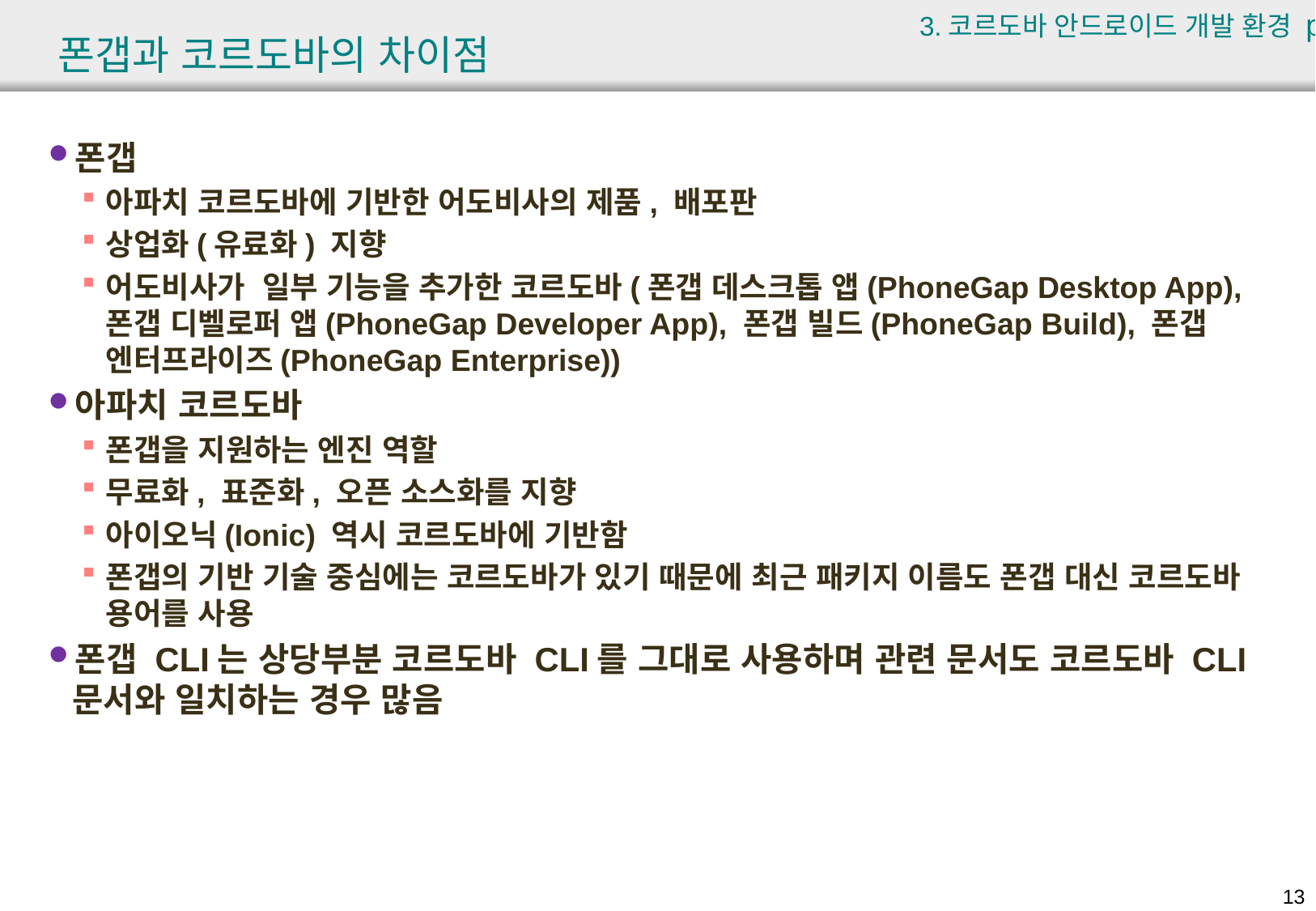

3.코르도바 안드로이드 개발 환경 p.486
# 폰갭과 코르도바의 차이점
폰갭
아파치 코르도바에 기반한 어도비사의 제품, 배포판
상업화(유료화) 지향
어도비사가  일부 기능을 추가한 코르도바(폰갭 데스크톱 앱(PhoneGap Desktop App), 폰갭 디벨로퍼 앱(PhoneGap Developer App), 폰갭 빌드(PhoneGap Build), 폰갭 엔터프라이즈(PhoneGap Enterprise))
아파치 코르도바
폰갭을 지원하는 엔진 역할
무료화, 표준화, 오픈 소스화를 지향
아이오닉(Ionic) 역시 코르도바에 기반함
폰갭의 기반 기술 중심에는 코르도바가 있기 때문에 최근 패키지 이름도 폰갭 대신 코르도바 용어를 사용
폰갭 CLI는 상당부분 코르도바 CLI를 그대로 사용하며 관련 문서도 코르도바 CLI 문서와 일치하는 경우 많음